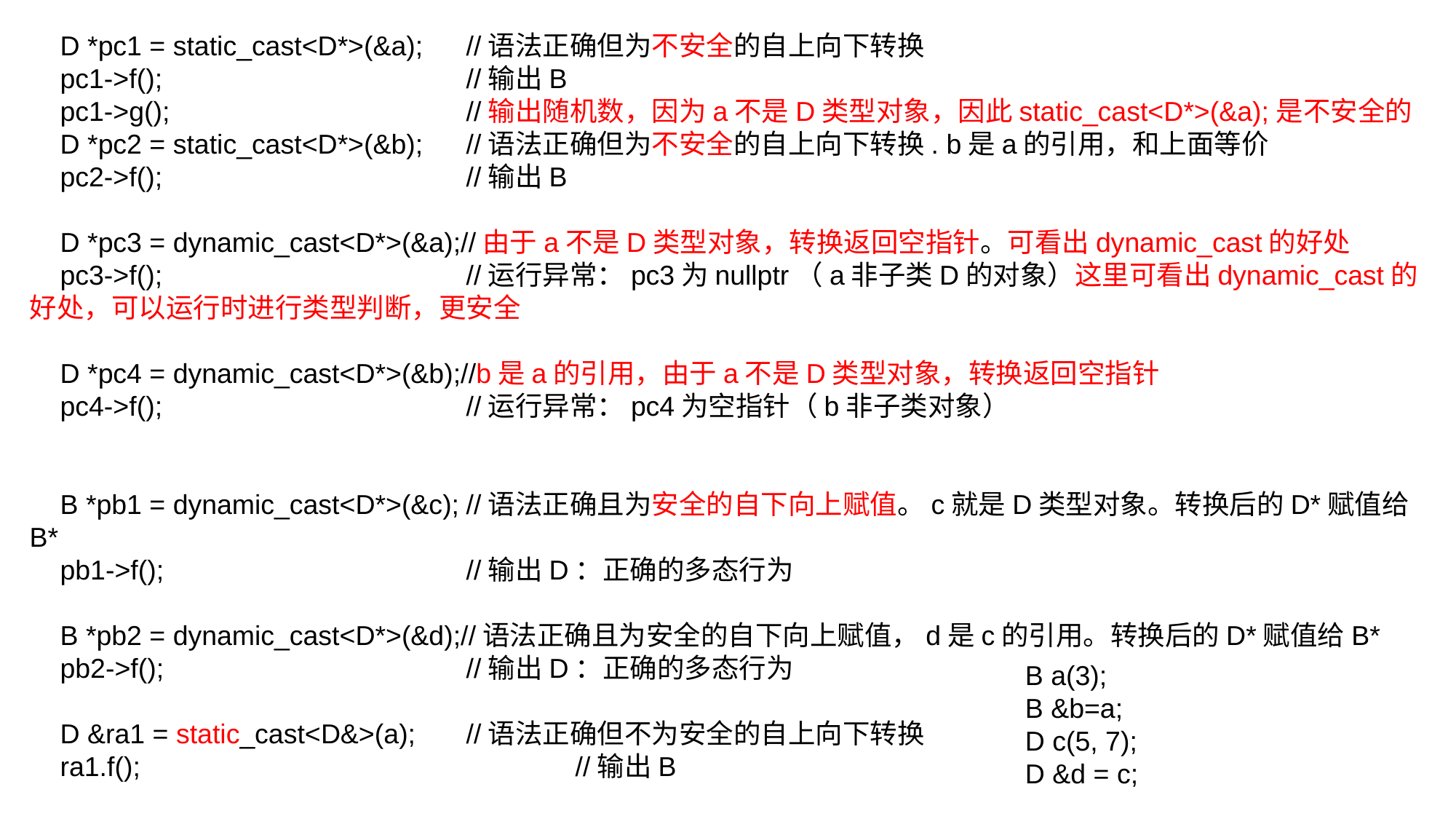

D *pc1 = static_cast<D*>(&a);	//语法正确但为不安全的自上向下转换
    pc1->f();			//输出B
    pc1->g();			//输出随机数，因为a不是D类型对象，因此static_cast<D*>(&a);是不安全的
    D *pc2 = static_cast<D*>(&b);	//语法正确但为不安全的自上向下转换. b是a的引用，和上面等价
    pc2->f();			//输出B

    D *pc3 = dynamic_cast<D*>(&a);//由于a不是D类型对象，转换返回空指针。可看出dynamic_cast的好处
    pc3->f();			//运行异常：pc3为nullptr（a非子类D的对象）这里可看出dynamic_cast的好处，可以运行时进行类型判断，更安全

    D *pc4 = dynamic_cast<D*>(&b);//b是a的引用，由于a不是D类型对象，转换返回空指针
    pc4->f();			//运行异常：pc4为空指针（b非子类对象）

    B *pb1 = dynamic_cast<D*>(&c);	//语法正确且为安全的自下向上赋值。c就是D类型对象。转换后的D*赋值给B*
    pb1->f();			//输出D：正确的多态行为

    B *pb2 = dynamic_cast<D*>(&d);//语法正确且为安全的自下向上赋值，d是c的引用。转换后的D*赋值给B*
    pb2->f();			//输出D：正确的多态行为

    D &ra1 = static_cast<D&>(a);	//语法正确但不为安全的自上向下转换
    ra1.f();				//输出B
    B a(3);
    B &b=a;
    D c(5, 7);
    D &d = c;